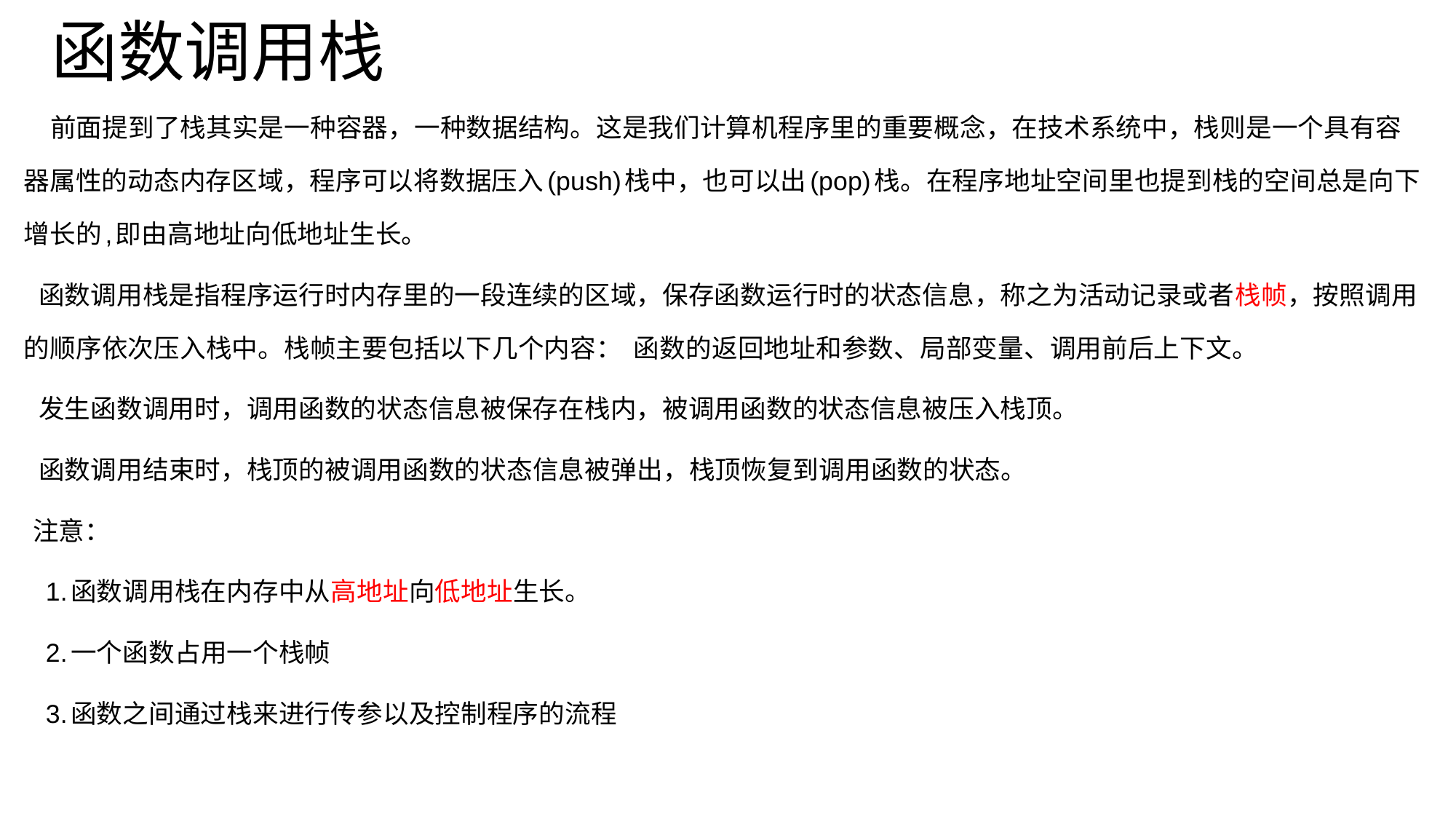

# 函数调用栈
    前面提到了栈其实是一种容器，一种数据结构。这是我们计算机程序里的重要概念，在技术系统中，栈则是一个具有容器属性的动态内存区域，程序可以将数据压入(push)栈中，也可以出(pop)栈。在程序地址空间里也提到栈的空间总是向下增长的,即由高地址向低地址生长。
  函数调用栈是指程序运行时内存里的一段连续的区域，保存函数运行时的状态信息，称之为活动记录或者栈帧，按照调用的顺序依次压入栈中。栈帧主要包括以下几个内容：  函数的返回地址和参数、局部变量、调用前后上下文。
  发生函数调用时，调用函数的状态信息被保存在栈内，被调用函数的状态信息被压入栈顶。
  函数调用结束时，栈顶的被调用函数的状态信息被弹出，栈顶恢复到调用函数的状态。
 注意：
   1.函数调用栈在内存中从高地址向低地址生长。
   2.一个函数占用一个栈帧
   3.函数之间通过栈来进行传参以及控制程序的流程